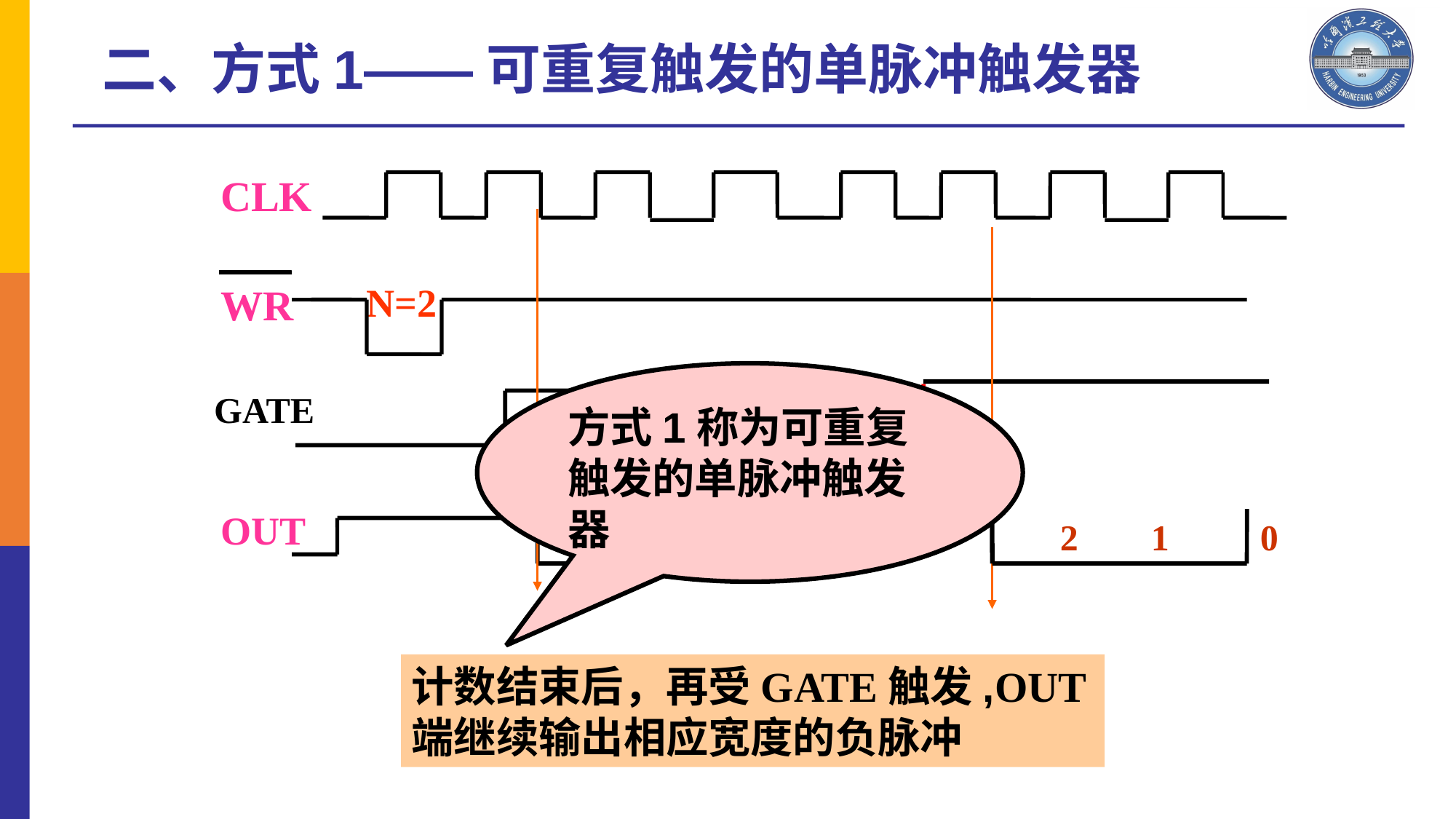

二、方式1——可重复触发的单脉冲触发器
CLK

WR

N=2

方式1称为可重复触发的单脉冲触发器

GATE

OUT

2        1          0

2        1          0

计数结束后，再受GATE触发,OUT端继续输出相应宽度的负脉冲